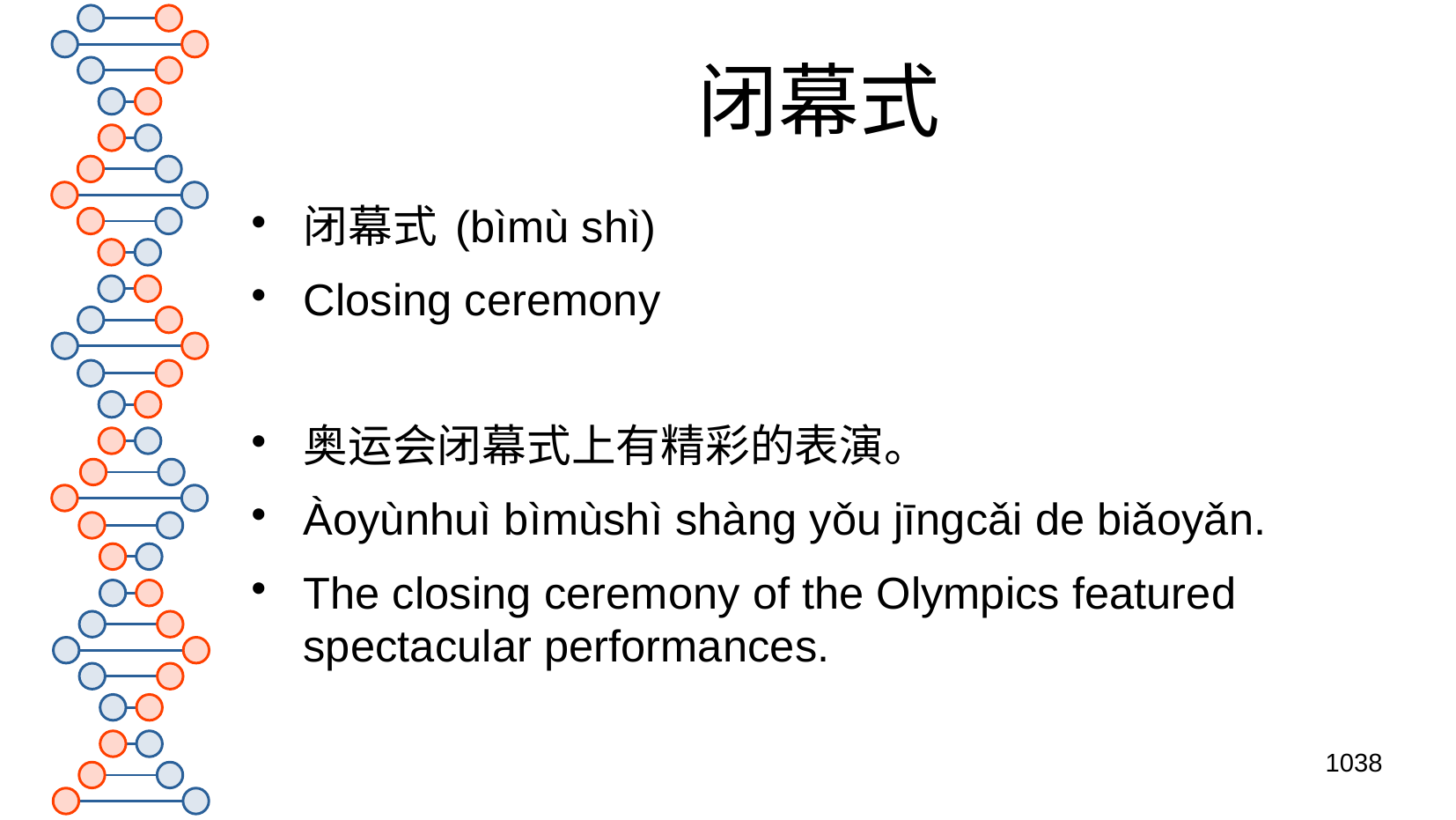

# 闭幕式
闭幕式 (bìmù shì)
Closing ceremony

奥运会闭幕式上有精彩的表演。
Àoyùnhuì bìmùshì shàng yǒu jīngcǎi de biǎoyǎn.
The closing ceremony of the Olympics featured spectacular performances.

1038